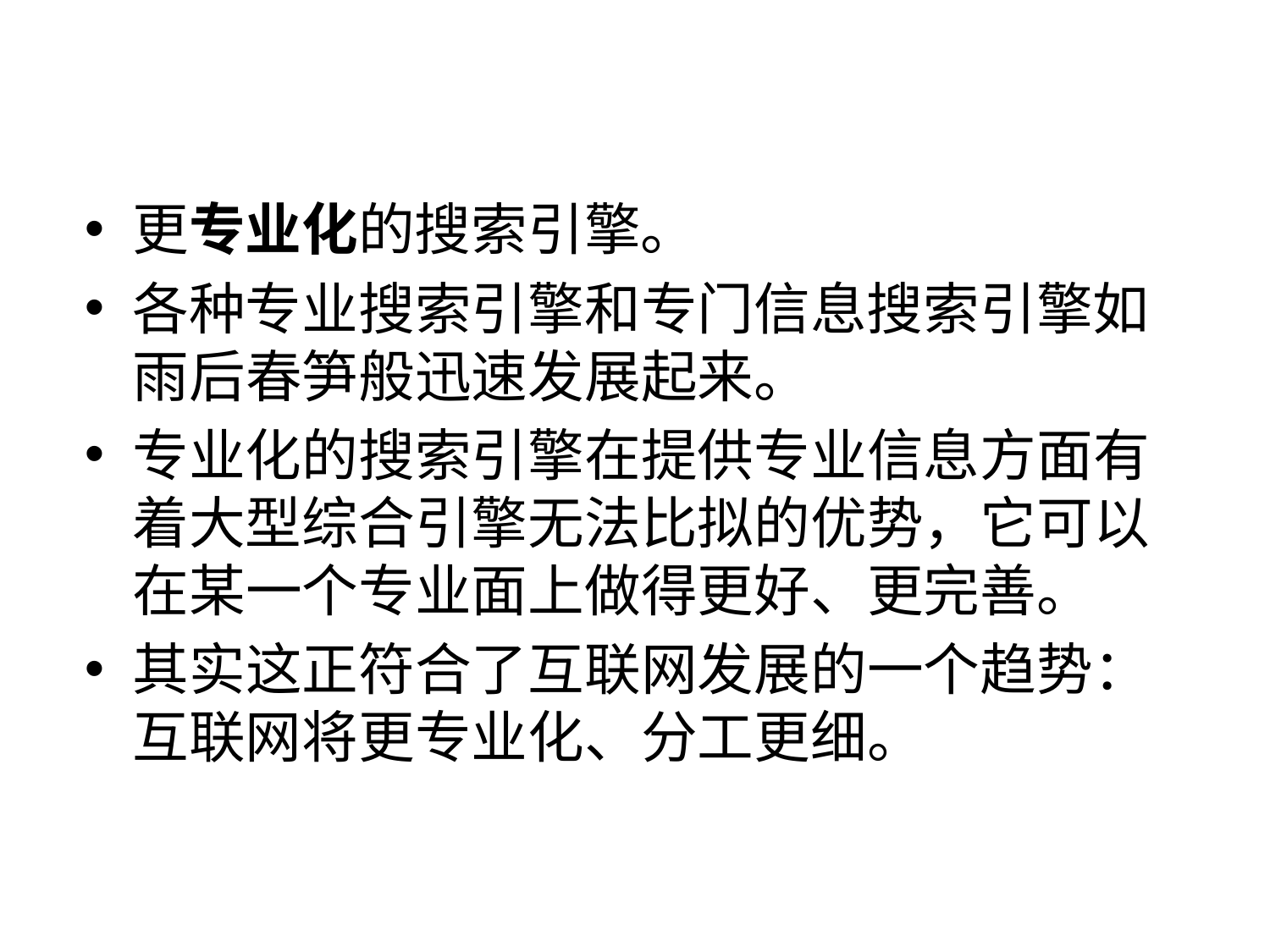

更专业化的搜索引擎。
各种专业搜索引擎和专门信息搜索引擎如雨后春笋般迅速发展起来。
专业化的搜索引擎在提供专业信息方面有着大型综合引擎无法比拟的优势，它可以在某一个专业面上做得更好、更完善。
其实这正符合了互联网发展的一个趋势：互联网将更专业化、分工更细。